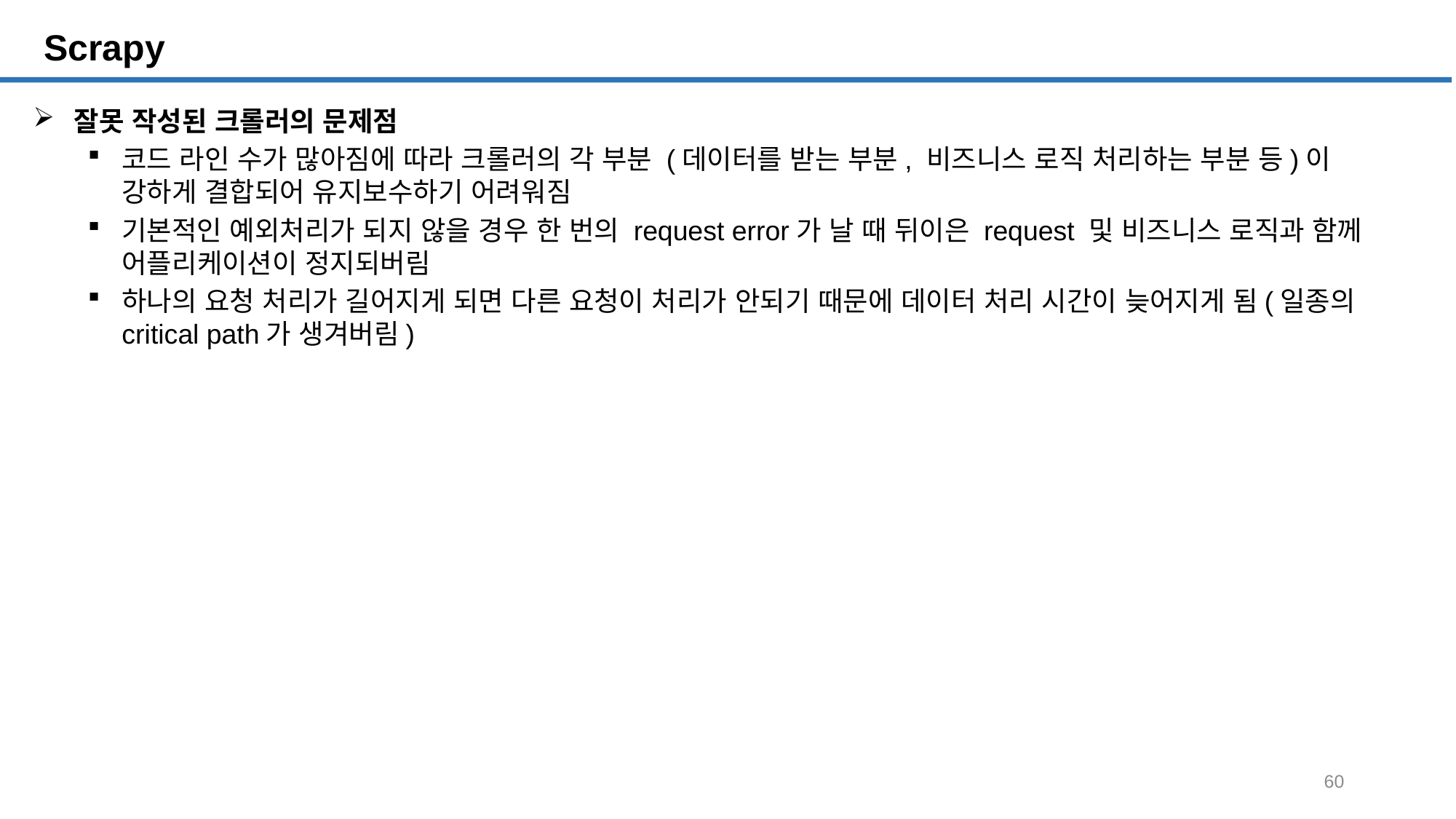

SQL 튜닝 개요
# Scrapy

잘못 작성된 크롤러의 문제점
코드 라인 수가 많아짐에 따라 크롤러의 각 부분 (데이터를 받는 부분, 비즈니스 로직 처리하는 부분 등)이 강하게 결합되어 유지보수하기 어려워짐
기본적인 예외처리가 되지 않을 경우 한 번의 request error가 날 때 뒤이은 request 및 비즈니스 로직과 함께 어플리케이션이 정지되버림
하나의 요청 처리가 길어지게 되면 다른 요청이 처리가 안되기 때문에 데이터 처리 시간이 늦어지게 됨(일종의 critical path가 생겨버림)
60